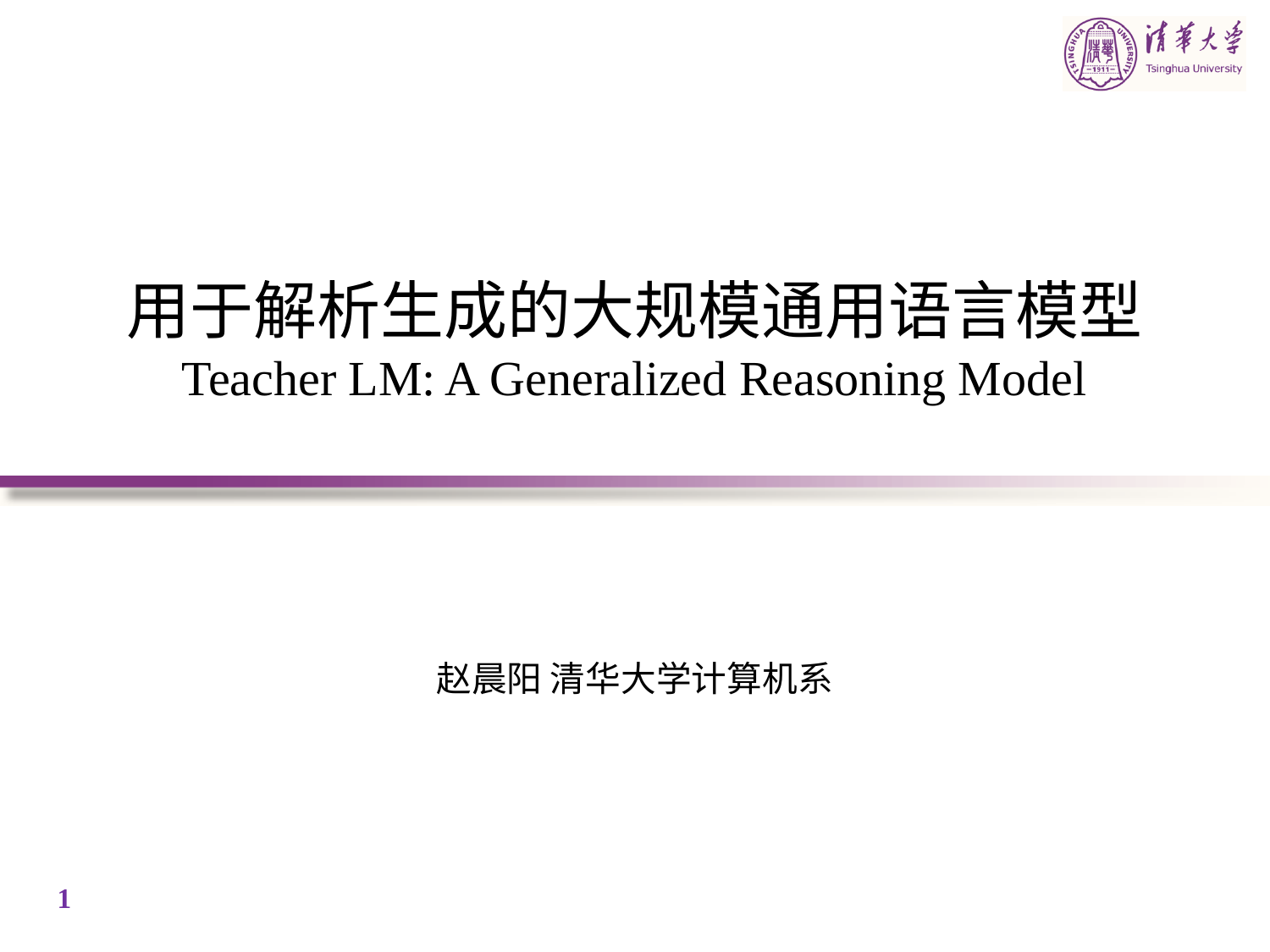

# 用于解析生成的大规模通用语言模型 Teacher LM: A Generalized Reasoning Model
赵晨阳 清华大学计算机系